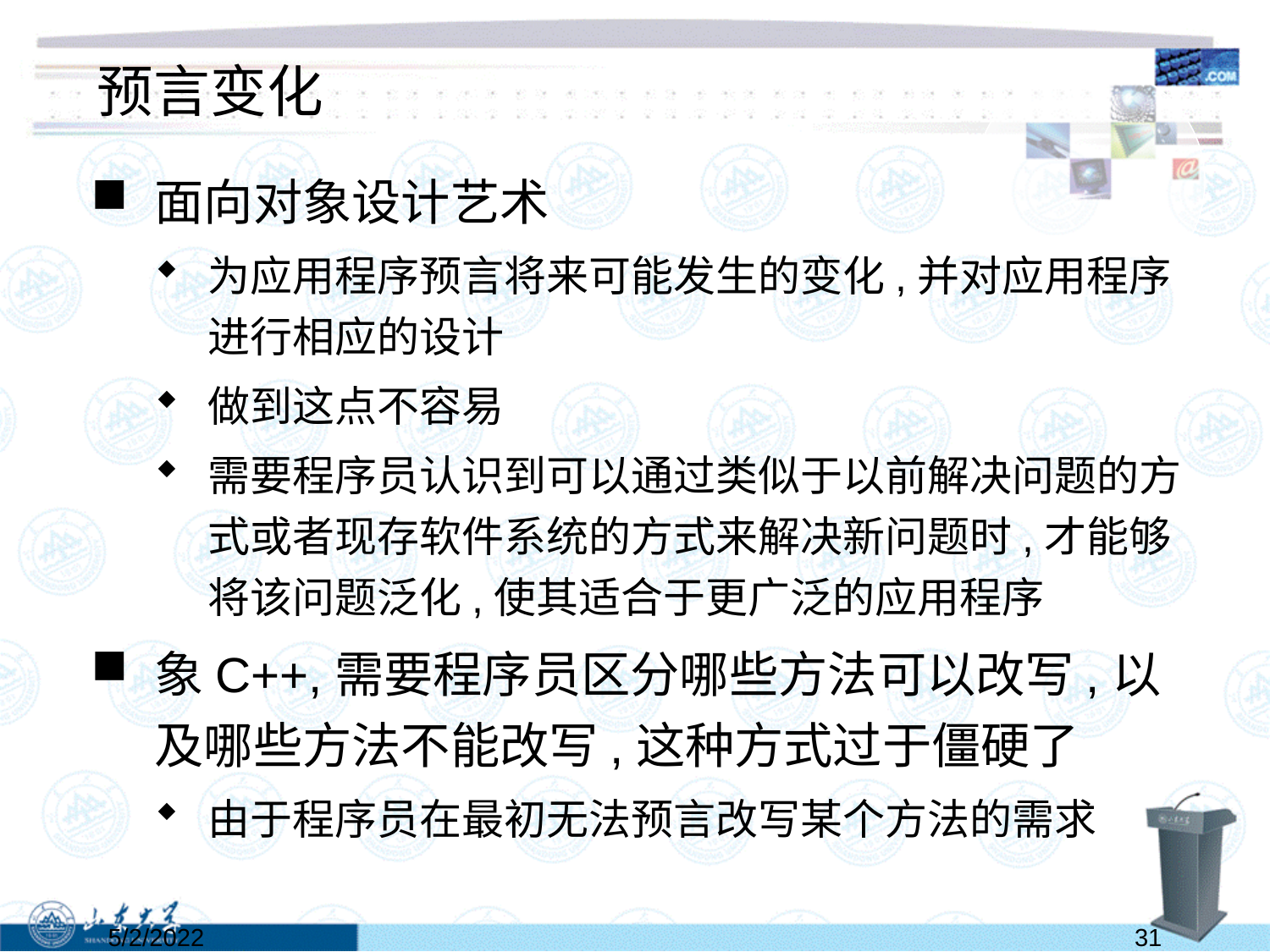

# 预言变化
面向对象设计艺术
为应用程序预言将来可能发生的变化,并对应用程序进行相应的设计
做到这点不容易
需要程序员认识到可以通过类似于以前解决问题的方式或者现存软件系统的方式来解决新问题时,才能够将该问题泛化,使其适合于更广泛的应用程序
象C++,需要程序员区分哪些方法可以改写,以及哪些方法不能改写,这种方式过于僵硬了
由于程序员在最初无法预言改写某个方法的需求
5/2/2022
31